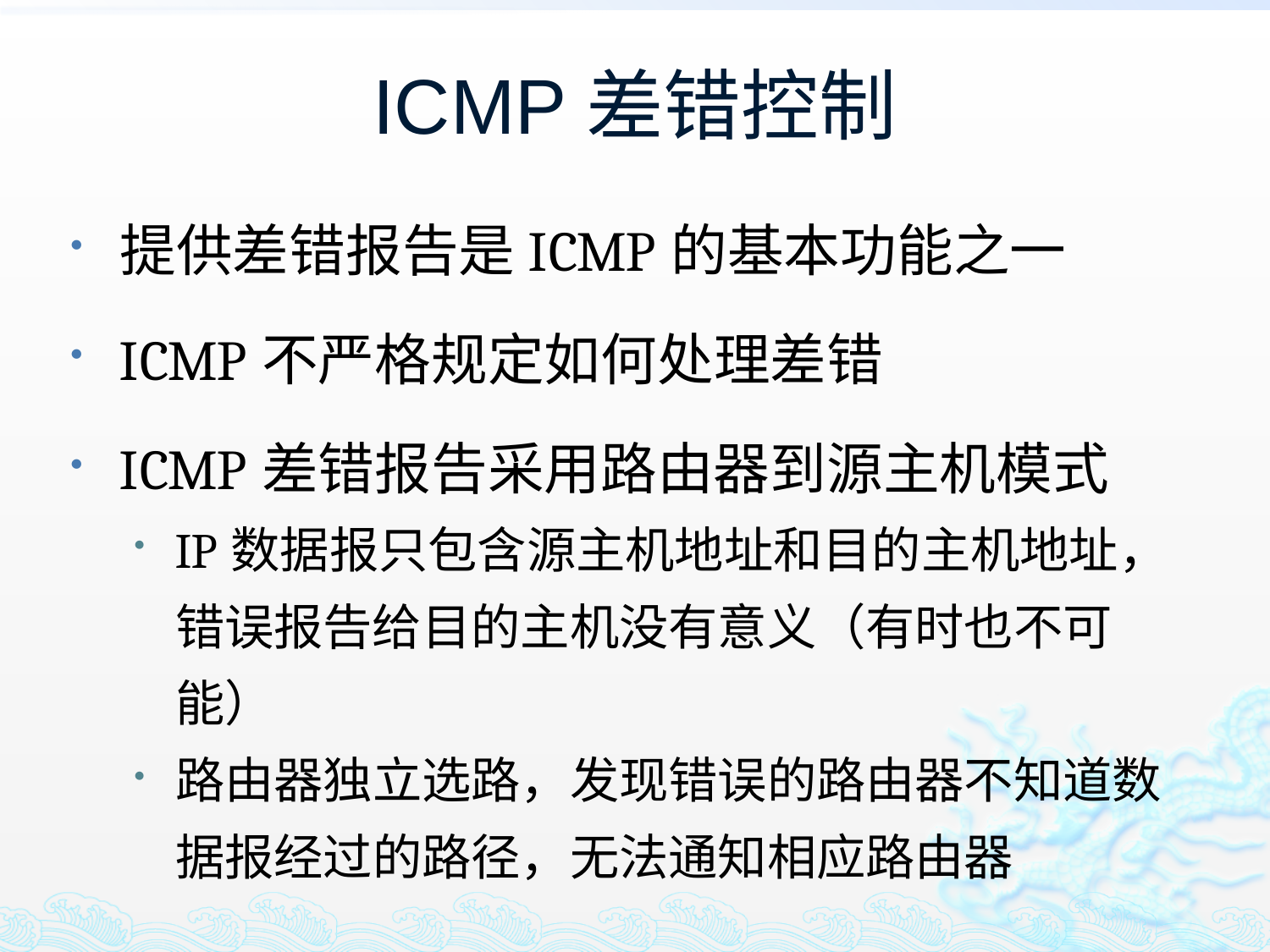

# ICMP差错控制
提供差错报告是ICMP的基本功能之一
ICMP不严格规定如何处理差错
ICMP差错报告采用路由器到源主机模式
IP数据报只包含源主机地址和目的主机地址，错误报告给目的主机没有意义（有时也不可能）
路由器独立选路，发现错误的路由器不知道数据报经过的路径，无法通知相应路由器